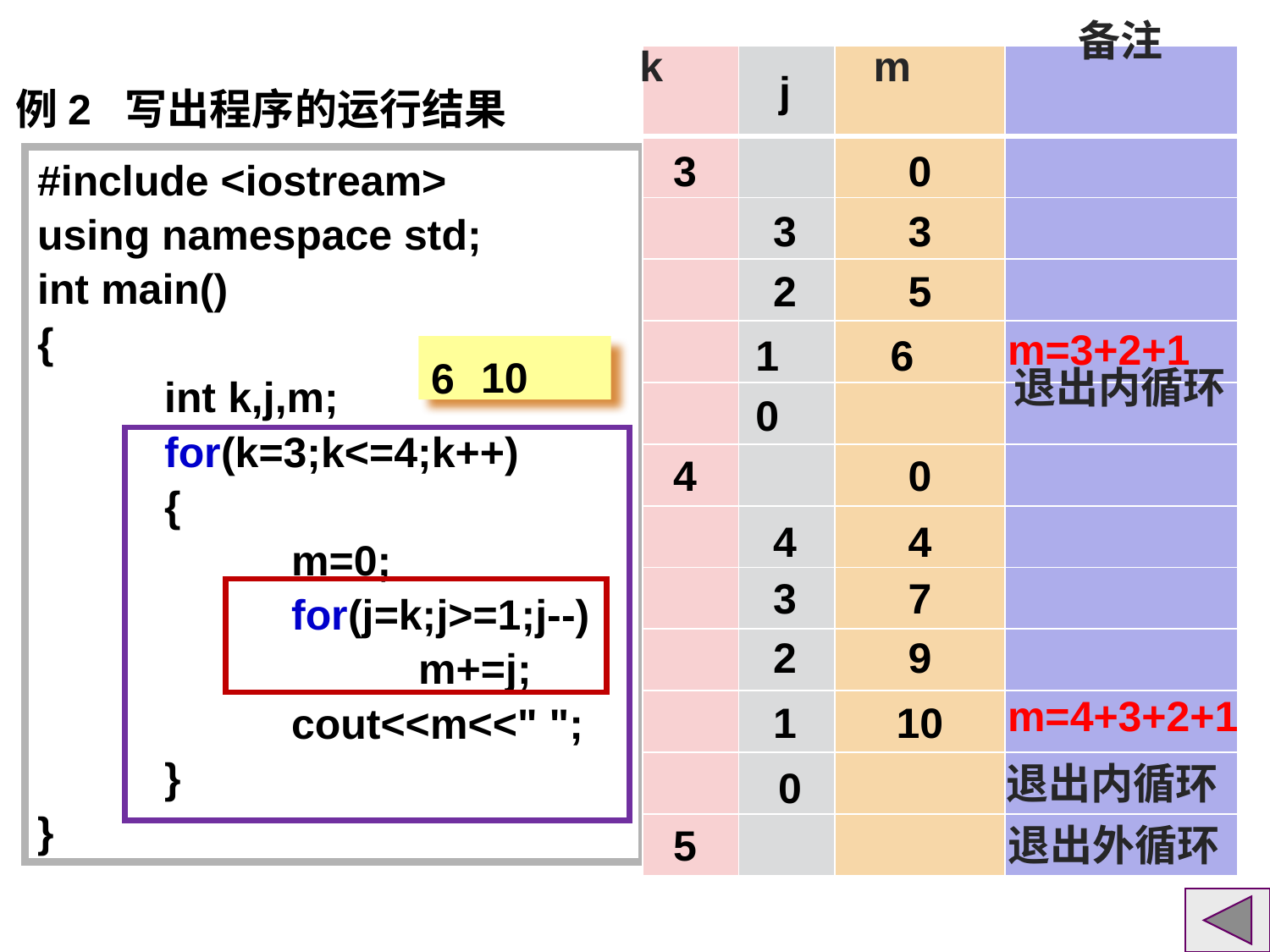

|  |  |  |  |
| --- | --- | --- | --- |
|  |  |  |  |
|  |  |  |  |
|  |  |  |  |
|  |  |  |  |
|  |  |  |  |
|  |  |  |  |
|  |  |  |  |
|  |  |  |  |
|  |  |  |  |
|  |  |  |  |
|  |  |  |  |
|  |  |  |  |
k
j
m
备注
例2  写出程序的运行结果
3
0
#include <iostream>
using namespace std;
int main()
{
	int k,j,m;
	for(k=3;k<=4;k++)
	{
		m=0;
		for(j=k;j>=1;j--)
			m+=j;
		cout<<m<<" ";
	}
}
3
3
2
5
m=3+2+1
1
6

10
6
退出内循环
0

4
0
4
4
3
7

2
9
1
10
m=4+3+2+1
退出内循环
0
5
退出外循环